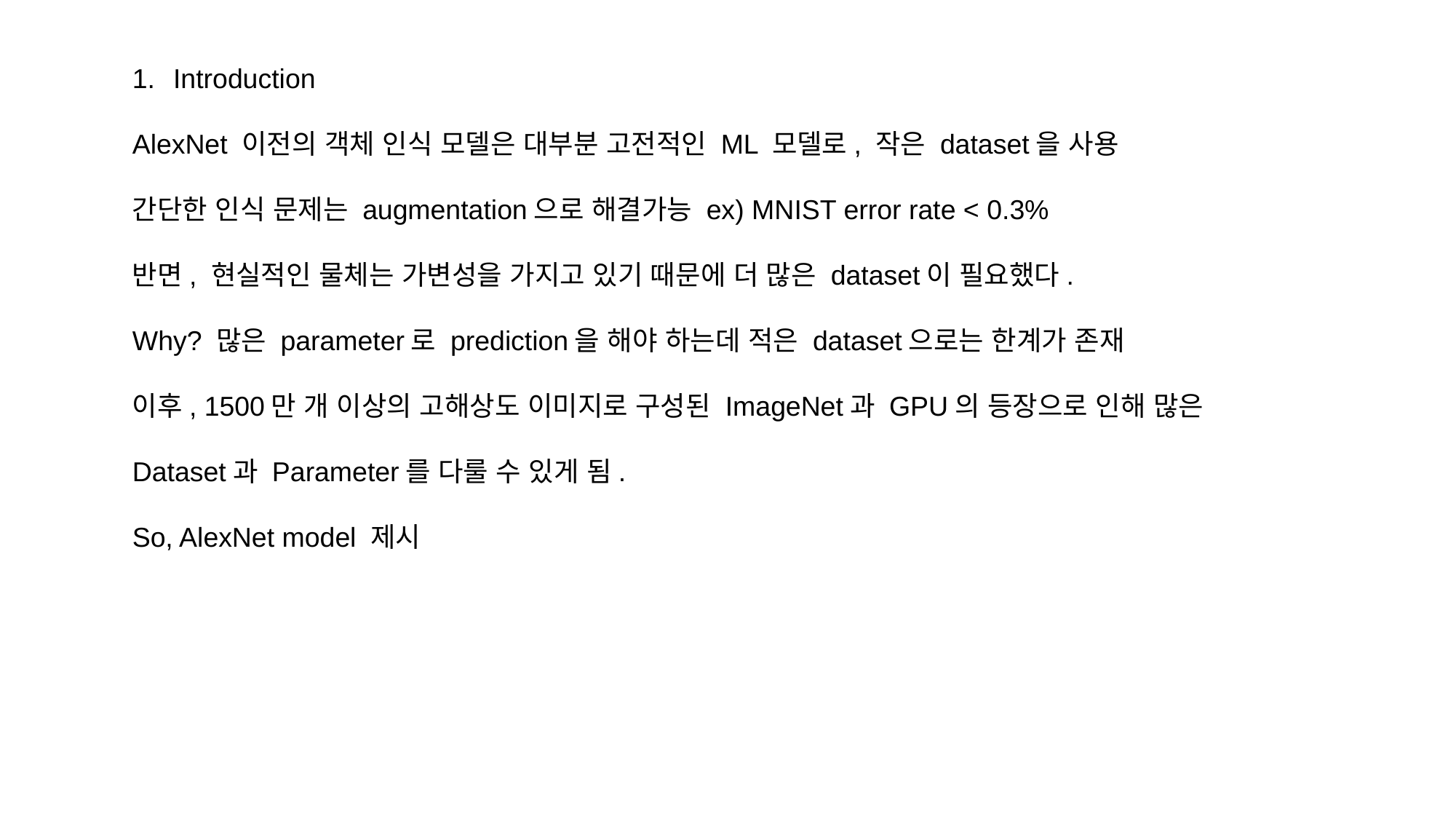

Introduction

AlexNet 이전의 객체 인식 모델은 대부분 고전적인 ML 모델로, 작은 dataset을 사용

간단한 인식 문제는 augmentation으로 해결가능 ex) MNIST error rate < 0.3%

반면, 현실적인 물체는 가변성을 가지고 있기 때문에 더 많은 dataset이 필요했다.

Why? 많은 parameter로 prediction을 해야 하는데 적은 dataset으로는 한계가 존재

이후, 1500만 개 이상의 고해상도 이미지로 구성된 ImageNet과 GPU의 등장으로 인해 많은

Dataset과 Parameter를 다룰 수 있게 됨.

So, AlexNet model 제시